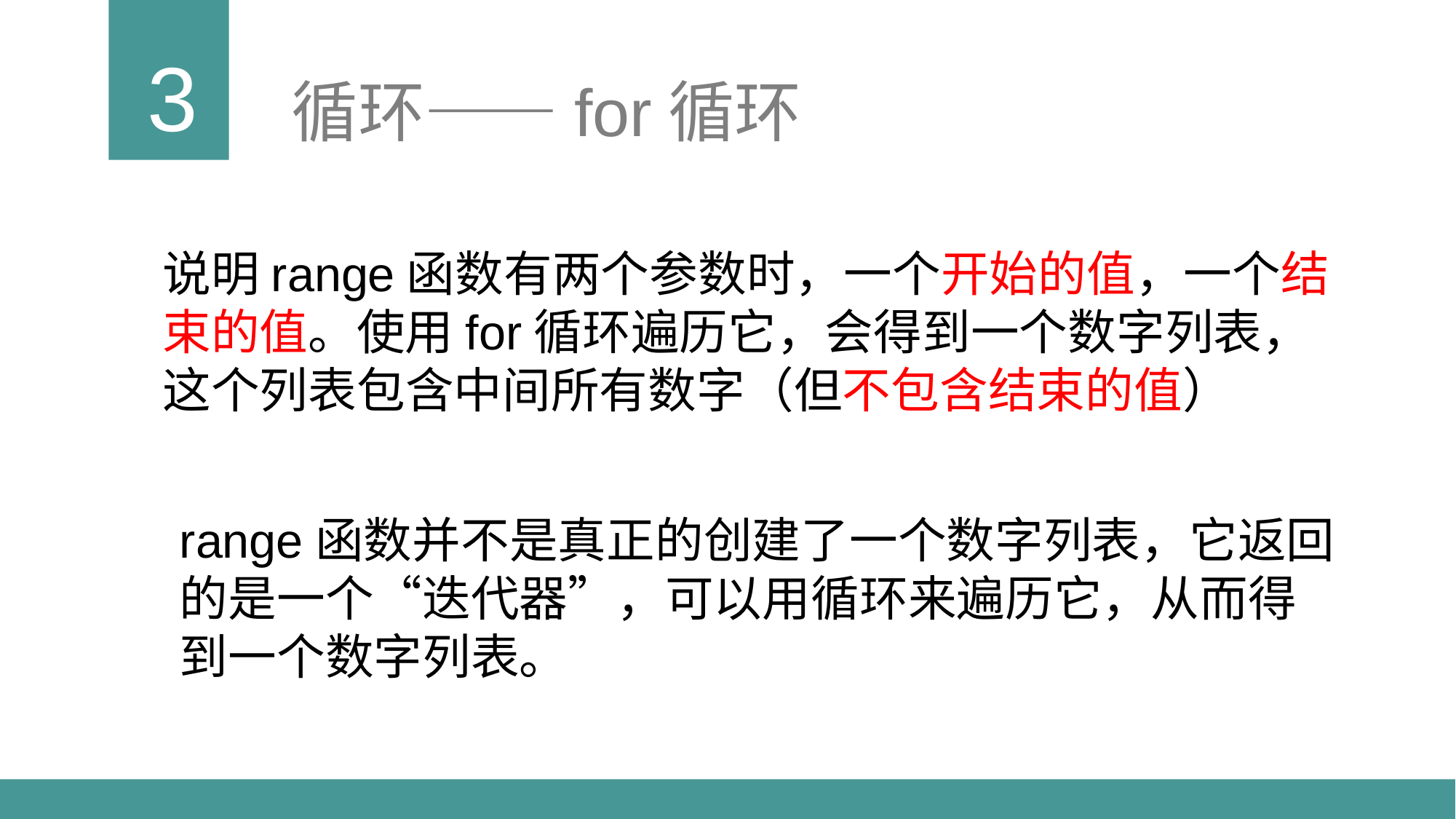

3
循环——for循环
说明range函数有两个参数时，一个开始的值，一个结束的值。使用for循环遍历它，会得到一个数字列表，这个列表包含中间所有数字（但不包含结束的值）
range函数并不是真正的创建了一个数字列表，它返回的是一个“迭代器”，可以用循环来遍历它，从而得到一个数字列表。